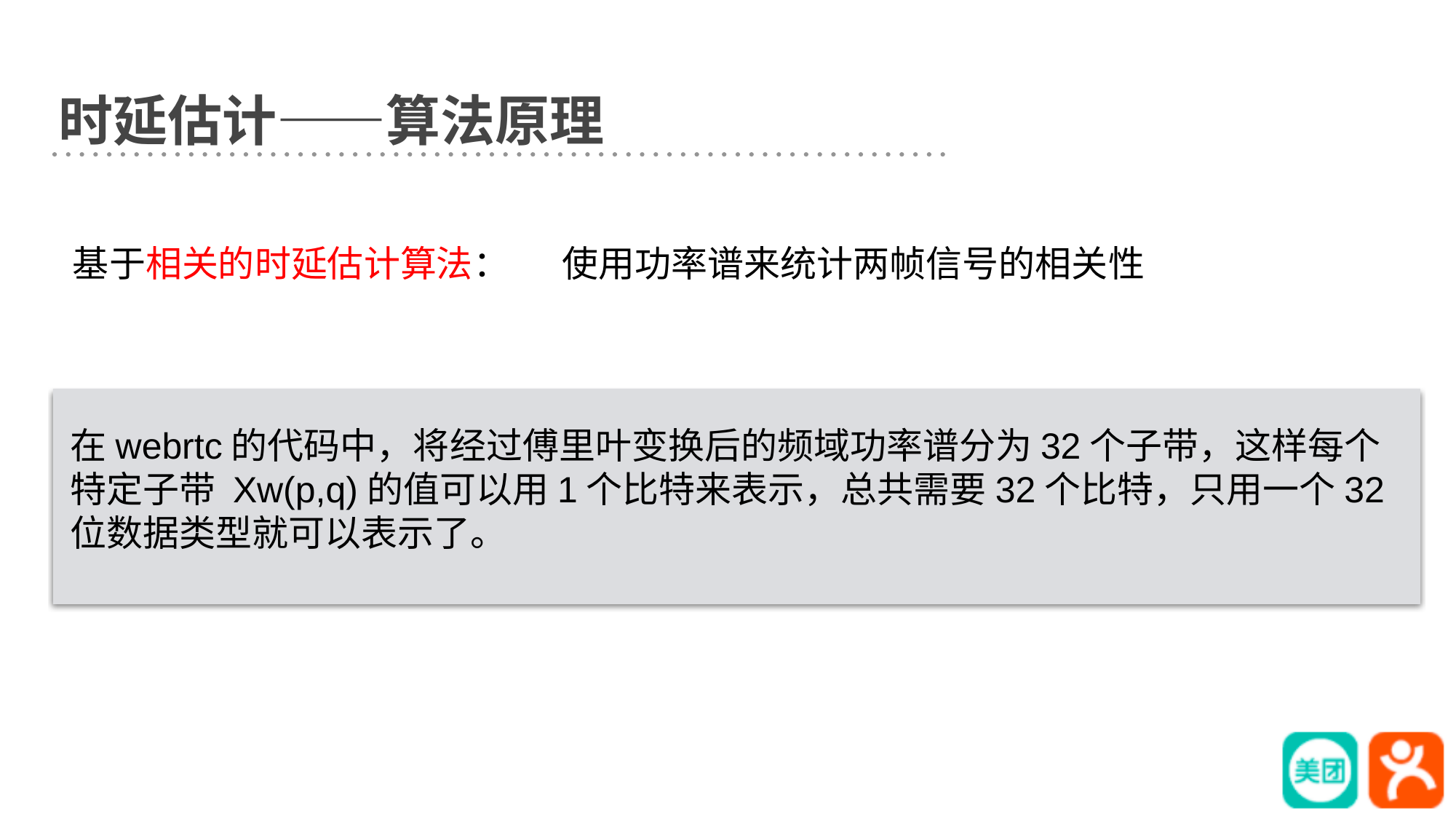

时延估计——算法原理

基于相关的时延估计算法：
使用功率谱来统计两帧信号的相关性

在webrtc的代码中，将经过傅里叶变换后的频域功率谱分为32个子带，这样每个特定子带 Xw(p,q)的值可以用1个比特来表示，总共需要32个比特，只用一个32位数据类型就可以表示了。